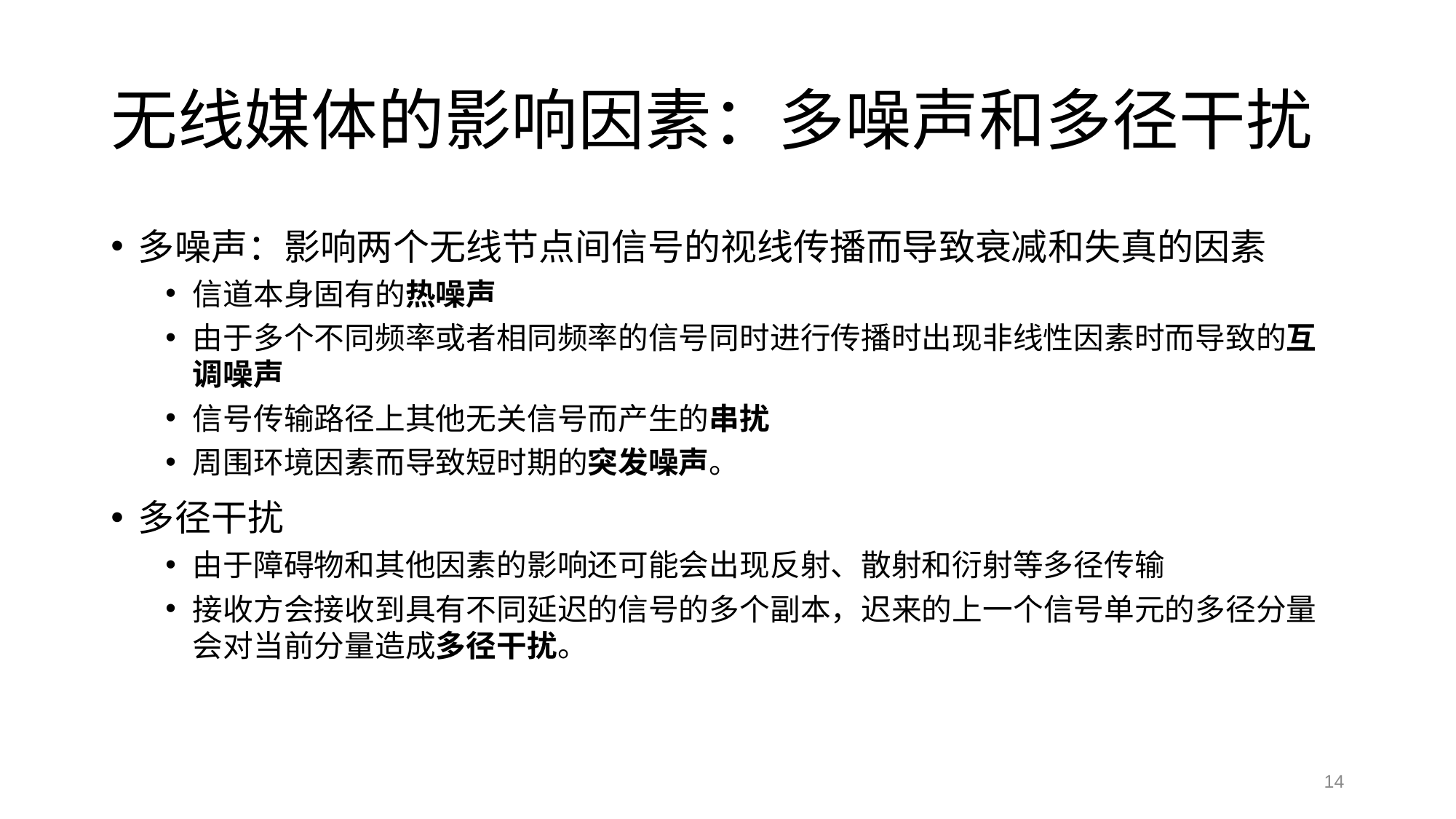

# 无线媒体的影响因素：多噪声和多径干扰
多噪声：影响两个无线节点间信号的视线传播而导致衰减和失真的因素
信道本身固有的热噪声
由于多个不同频率或者相同频率的信号同时进行传播时出现非线性因素时而导致的互调噪声
信号传输路径上其他无关信号而产生的串扰
周围环境因素而导致短时期的突发噪声。
多径干扰
由于障碍物和其他因素的影响还可能会出现反射、散射和衍射等多径传输
接收方会接收到具有不同延迟的信号的多个副本，迟来的上一个信号单元的多径分量会对当前分量造成多径干扰。
14